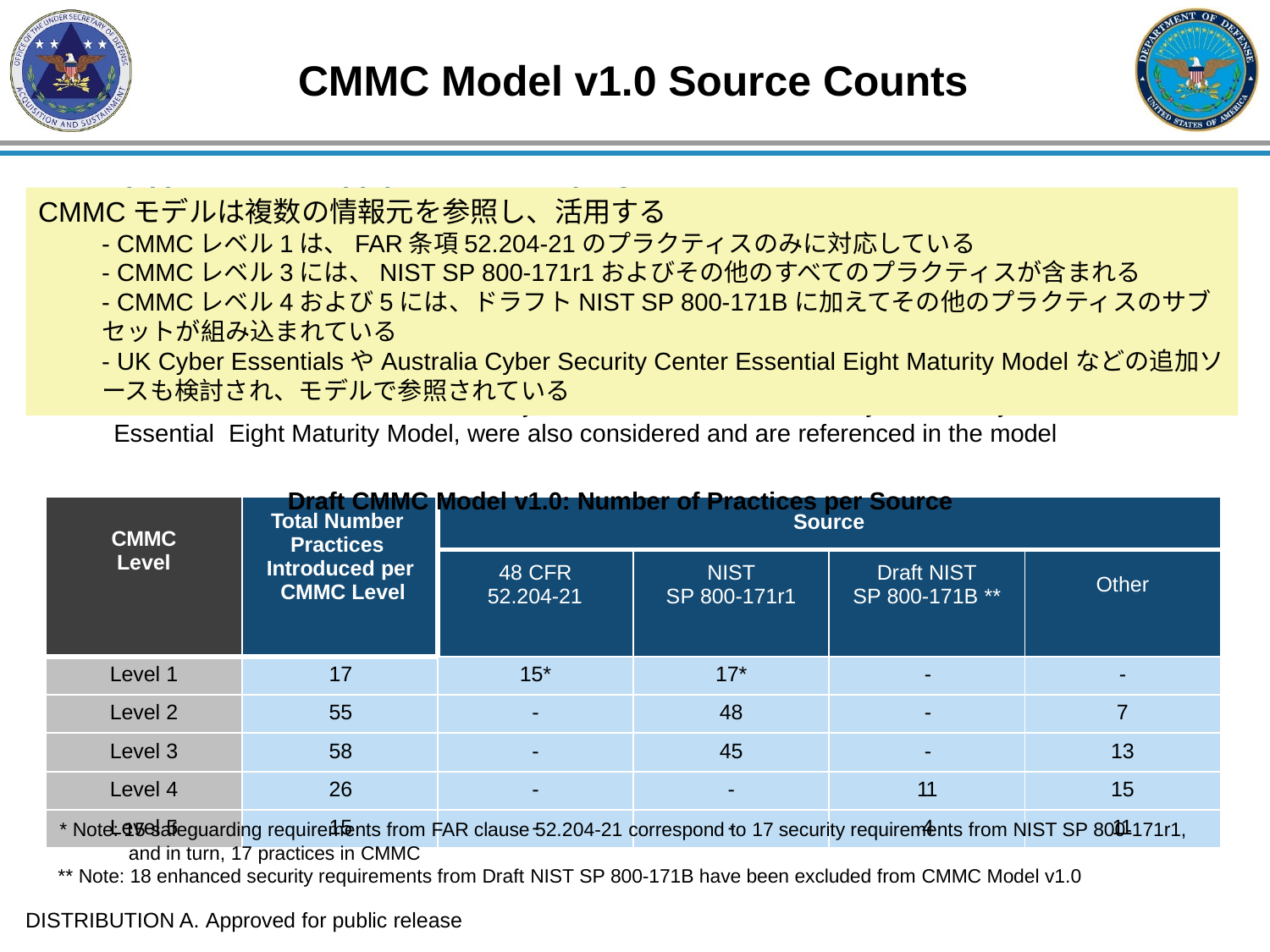

# CMMC Model v1.0 Source Counts
Model leverages multiple sources and references
CMMC Level 1 only addresses practices from FAR Clause 52.204-21
CMMC Level 3 includes all of the practices from NIST SP 800-171r1 as well as others
CMMC Levels 4 and 5 incorporate a subset of the practices from Draft NIST SP 800-171B plus others
Additional sources, such as the UK Cyber Essentials and Australia Cyber Security Centre Essential  Eight Maturity Model, were also considered and are referenced in the model

Draft CMMC Model v1.0: Number of Practices per Source
CMMCモデルは複数の情報元を参照し、活用する
- CMMCレベル1は、FAR条項52.204-21のプラクティスのみに対応している
- CMMCレベル3には、NIST SP 800-171r1およびその他のすべてのプラクティスが含まれる
- CMMCレベル4および5には、ドラフトNIST SP 800-171Bに加えてその他のプラクティスのサブセットが組み込まれている
- UK Cyber EssentialsやAustralia Cyber Security Center Essential Eight Maturity Modelなどの追加ソースも検討され、モデルで参照されている
| CMMC Level | Total Number Practices Introduced per CMMC Level | Source |  |  |  |
| --- | --- | --- | --- | --- | --- |
|  |  | 48 CFR 52.204-21 | NIST SP 800-171r1 | Draft NIST SP 800-171B \*\* | Other |
| Level 1 | 17 | 15\* | 17\* | - | - |
| Level 2 | 55 | - | 48 | - | 7 |
| Level 3 | 58 | - | 45 | - | 13 |
| Level 4 | 26 | - | - | 11 | 15 |
| Level 5 | 15 | - | - | 4 | 11 |
* Note: 15 safeguarding requirements from FAR clause 52.204-21 correspond to 17 security requirements from NIST SP 800-171r1,  and in turn, 17 practices in CMMC
** Note: 18 enhanced security requirements from Draft NIST SP 800-171B have been excluded from CMMC Model v1.0
DISTRIBUTION A. Approved for public release
9